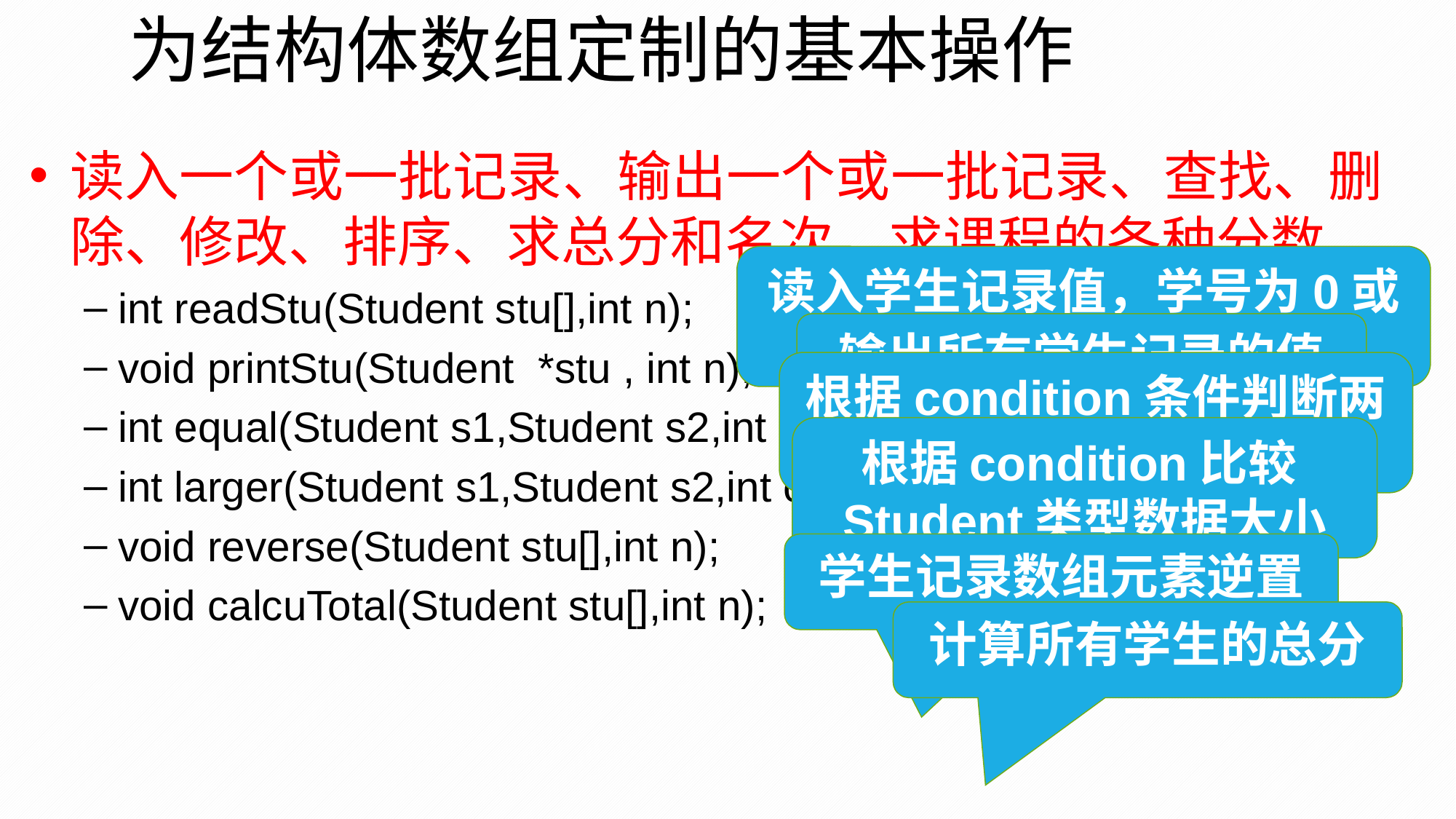

为结构体数组定制的基本操作
读入一个或一批记录、输出一个或一批记录、查找、删除、修改、排序、求总分和名次、求课程的各种分数
int readStu(Student stu[],int n);
void printStu(Student  *stu , int n);
int equal(Student s1,Student s2,int condition);
int larger(Student s1,Student s2,int condition);
void reverse(Student stu[],int n);
void calcuTotal(Student stu[],int n);
读入学生记录值，学号为0或读满规定条数记录时停止
输出所有学生记录的值
根据condition条件判断两个Student类型数据相等否
根据condition比较Student类型数据大小
学生记录数组元素逆置
计算所有学生的总分